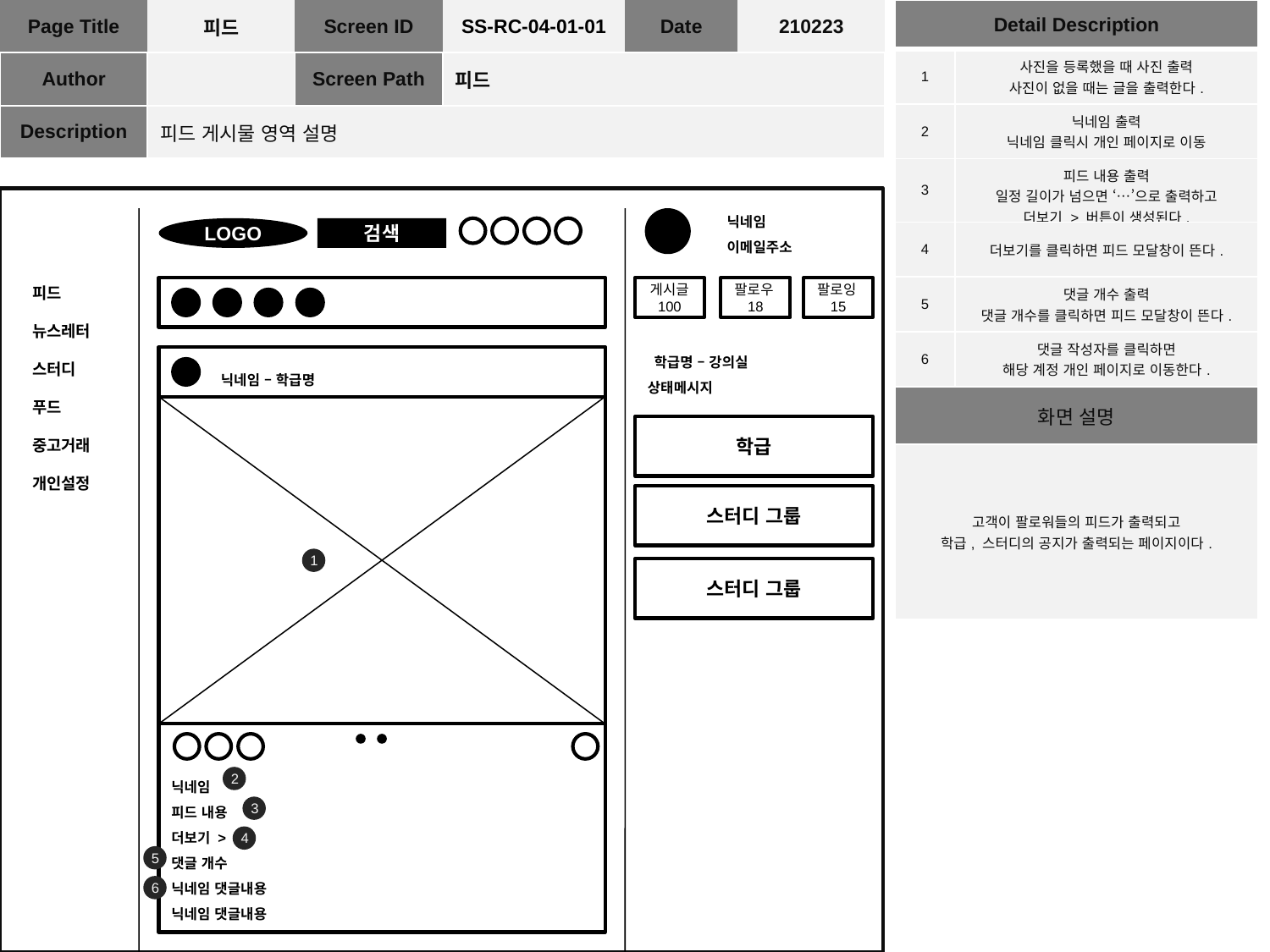

| Page Title | 피드 | Screen ID | SS-RC-04-01-01 | Date | 210223 |
| --- | --- | --- | --- | --- | --- |
| Author |  | Screen Path | 피드 |  |  |
| Description | 피드 게시물 영역 설명 |  |  |  |  |
| Detail Description |  |
| --- | --- |
| 1 | 사진을 등록했을 때 사진 출력 사진이 없을 때는 글을 출력한다. |
| 2 | 닉네임 출력 닉네임 클릭시 개인 페이지로 이동 |
| 3 | 피드 내용 출력 일정 길이가 넘으면 ‘…’으로 출력하고 더보기 > 버튼이 생성된다. |
| 4 | 더보기를 클릭하면 피드 모달창이 뜬다. |
| 5 | 댓글 개수 출력 댓글 개수를 클릭하면 피드 모달창이 뜬다. |
| 6 | 댓글 작성자를 클릭하면 해당 계정 개인 페이지로 이동한다. |
| 화면 설명 |  |
| 고객이 팔로워들의 피드가 출력되고 학급, 스터디의 공지가 출력되는 페이지이다. |  |

닉네임
이메일주소

LOGO
검색

피드
뉴스레터
스터디
푸드
중고거래
개인설정

게시글
100
팔로우18
팔로잉15

 학급명 – 강의실
상태메시지

닉네임 – 학급명
5

6

학급
스터디 그룹
8

1

스터디 그룹
9

10

닉네임
피드 내용
더보기 >
댓글 개수
닉네임 댓글내용
닉네임 댓글내용
2

3

4

5

6